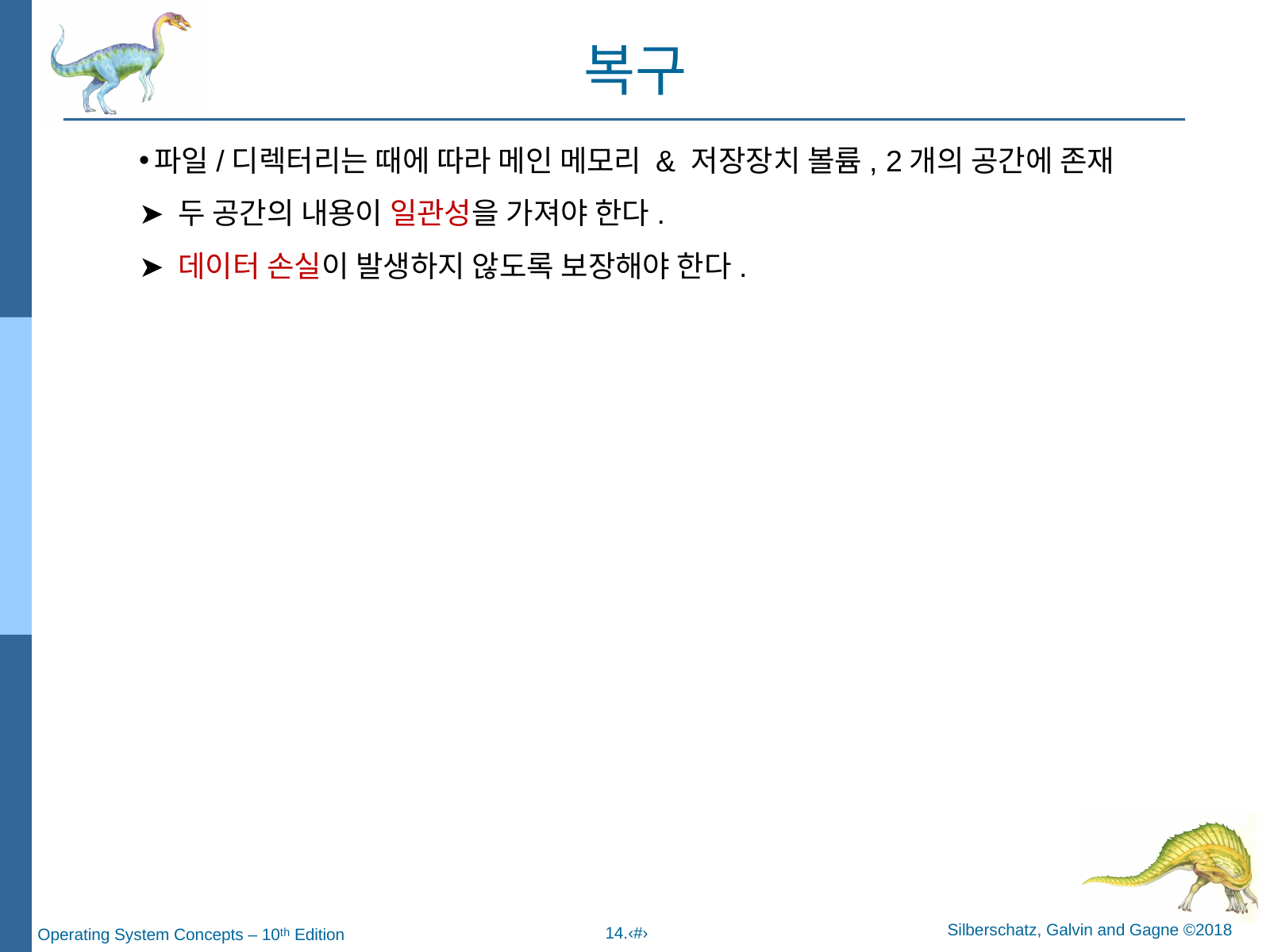

복구

파일/디렉터리는 때에 따라 메인 메모리 & 저장장치 볼륨, 2개의 공간에 존재
➤ 두 공간의 내용이 일관성을 가져야 한다.
➤ 데이터 손실이 발생하지 않도록 보장해야 한다.

Silberschatz, Galvin and Gagne ©2018
14.‹#›
Operating System Concepts – 10ᵗʰ Edition